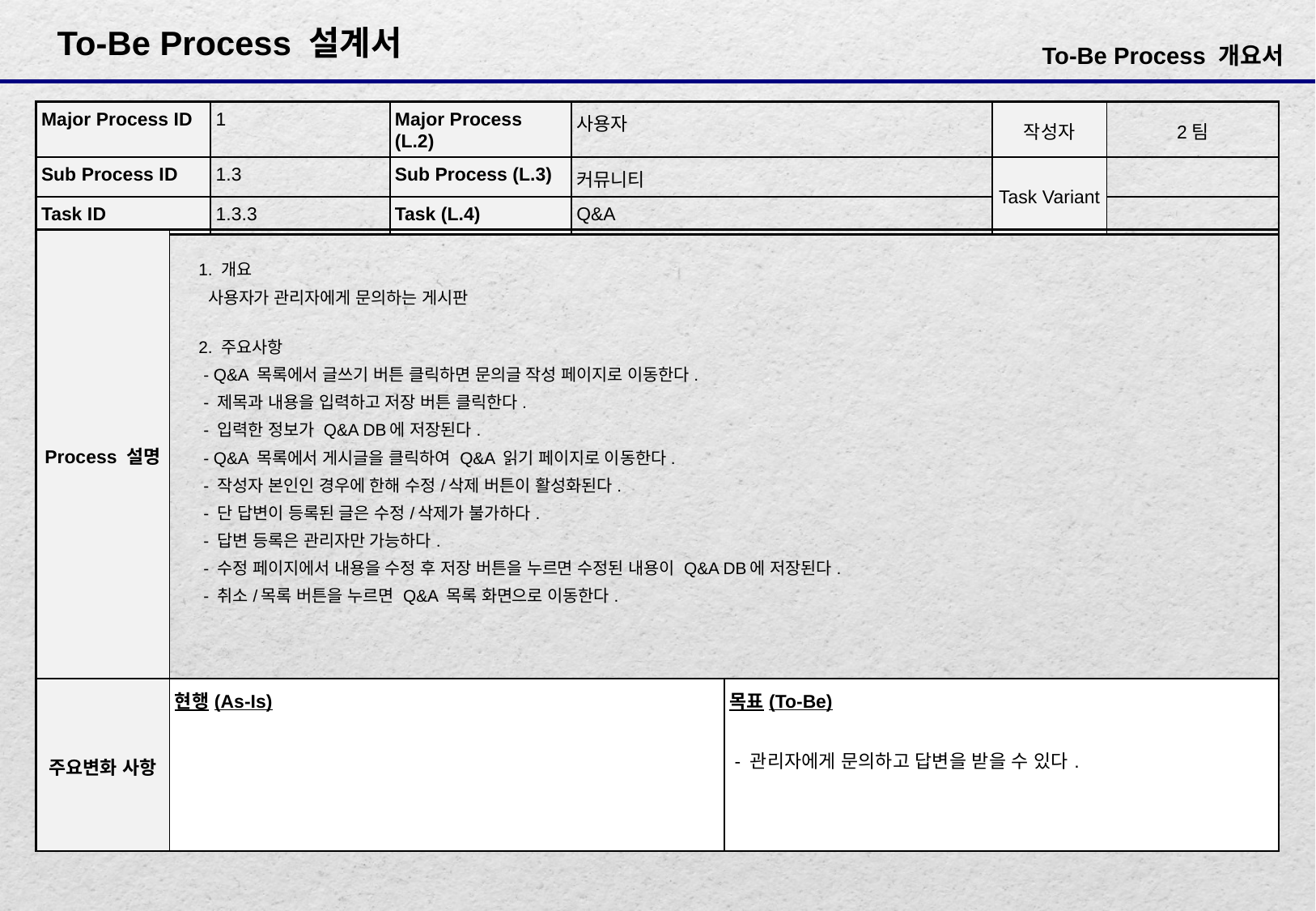

| Major Process ID | 1 | Major Process (L.2) | 사용자 | 작성자 | 2팀 |
| --- | --- | --- | --- | --- | --- |
| Sub Process ID | 1.3 | Sub Process (L.3) | 커뮤니티 | Task Variant |  |
| Task ID | 1.3.3 | Task (L.4) | Q&A |  |  |
| Process 설명 | 1. 개요 사용자가 관리자에게 문의하는 게시판 2. 주요사항 - Q&A 목록에서 글쓰기 버튼 클릭하면 문의글 작성 페이지로 이동한다. - 제목과 내용을 입력하고 저장 버튼 클릭한다. - 입력한 정보가 Q&A DB에 저장된다. - Q&A 목록에서 게시글을 클릭하여 Q&A 읽기 페이지로 이동한다. - 작성자 본인인 경우에 한해 수정/삭제 버튼이 활성화된다. - 단 답변이 등록된 글은 수정/삭제가 불가하다. - 답변 등록은 관리자만 가능하다. - 수정 페이지에서 내용을 수정 후 저장 버튼을 누르면 수정된 내용이 Q&A DB에 저장된다. - 취소/목록 버튼을 누르면 Q&A 목록 화면으로 이동한다. |  |
| --- | --- | --- |
| 주요변화 사항 | 현행(As-Is) | 목표(To-Be) - 관리자에게 문의하고 답변을 받을 수 있다. |